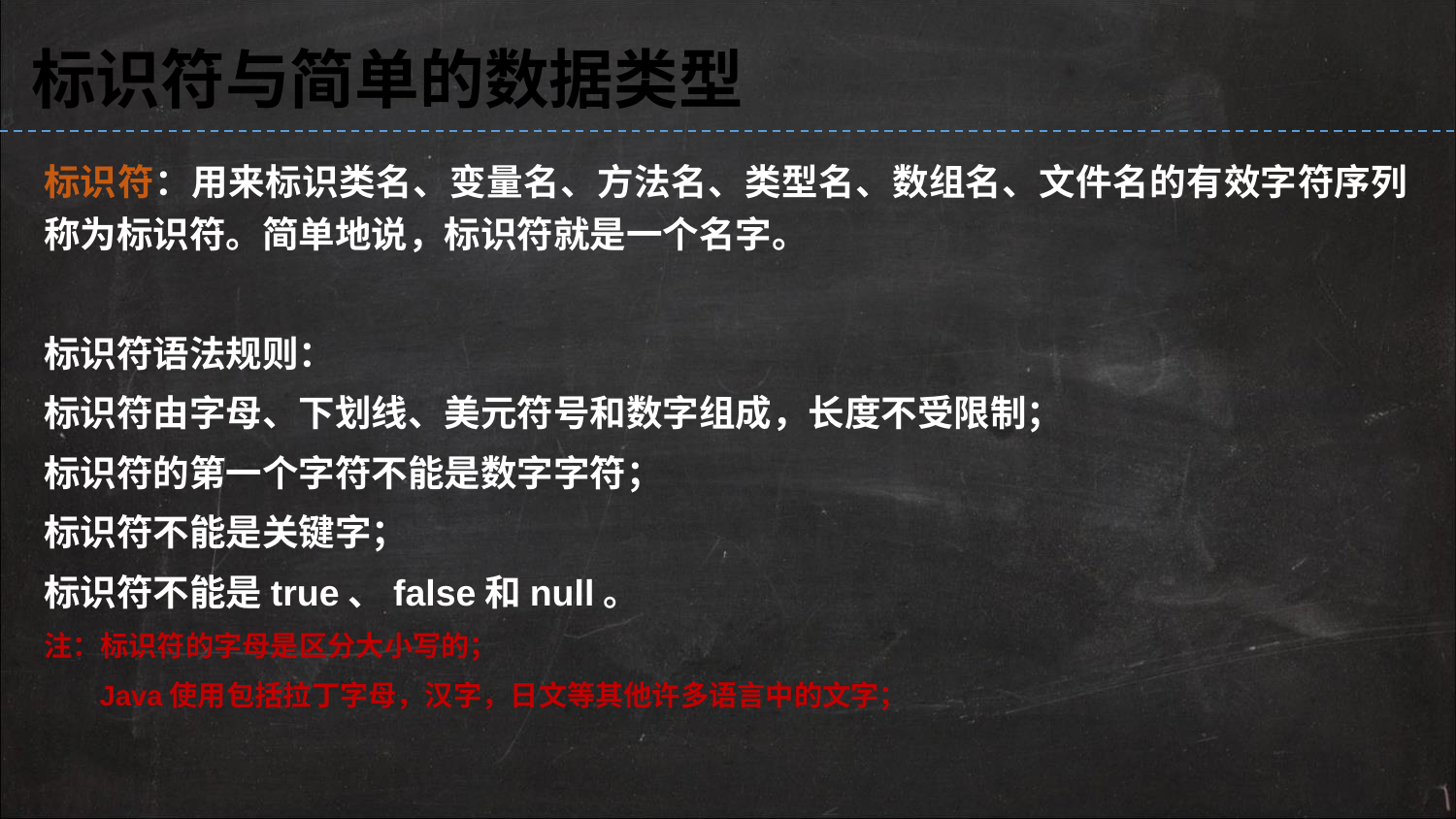

标识符与简单的数据类型
标识符：用来标识类名、变量名、方法名、类型名、数组名、文件名的有效字符序列称为标识符。简单地说，标识符就是一个名字。

标识符语法规则：
标识符由字母、下划线、美元符号和数字组成，长度不受限制；
标识符的第一个字符不能是数字字符；
标识符不能是关键字；
标识符不能是true、false和null。
注：标识符的字母是区分大小写的；
       Java使用包括拉丁字母，汉字，日文等其他许多语言中的文字；